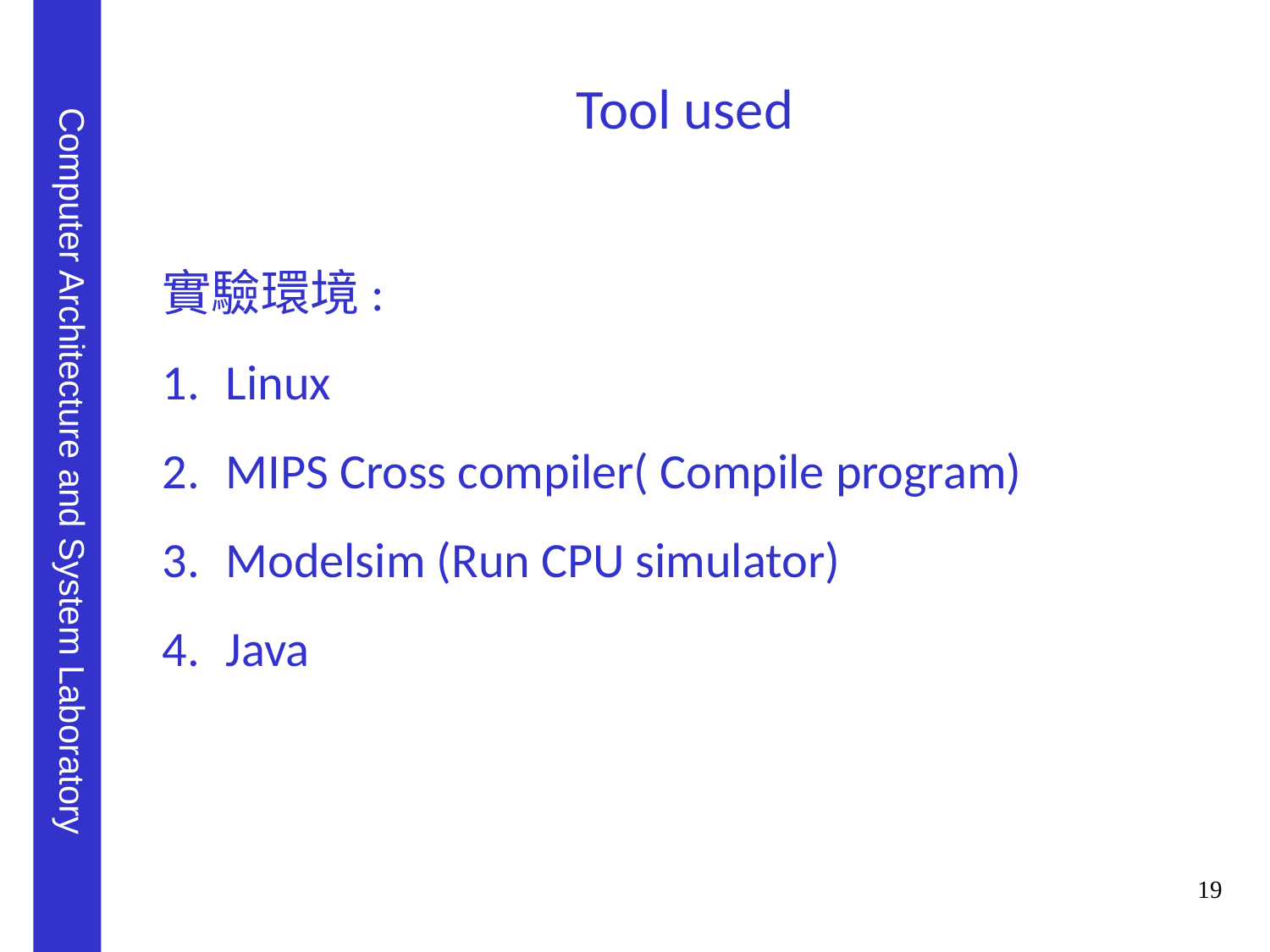

Tool used
實驗環境:
Linux
MIPS Cross compiler( Compile program)
Modelsim (Run CPU simulator)
Java

19